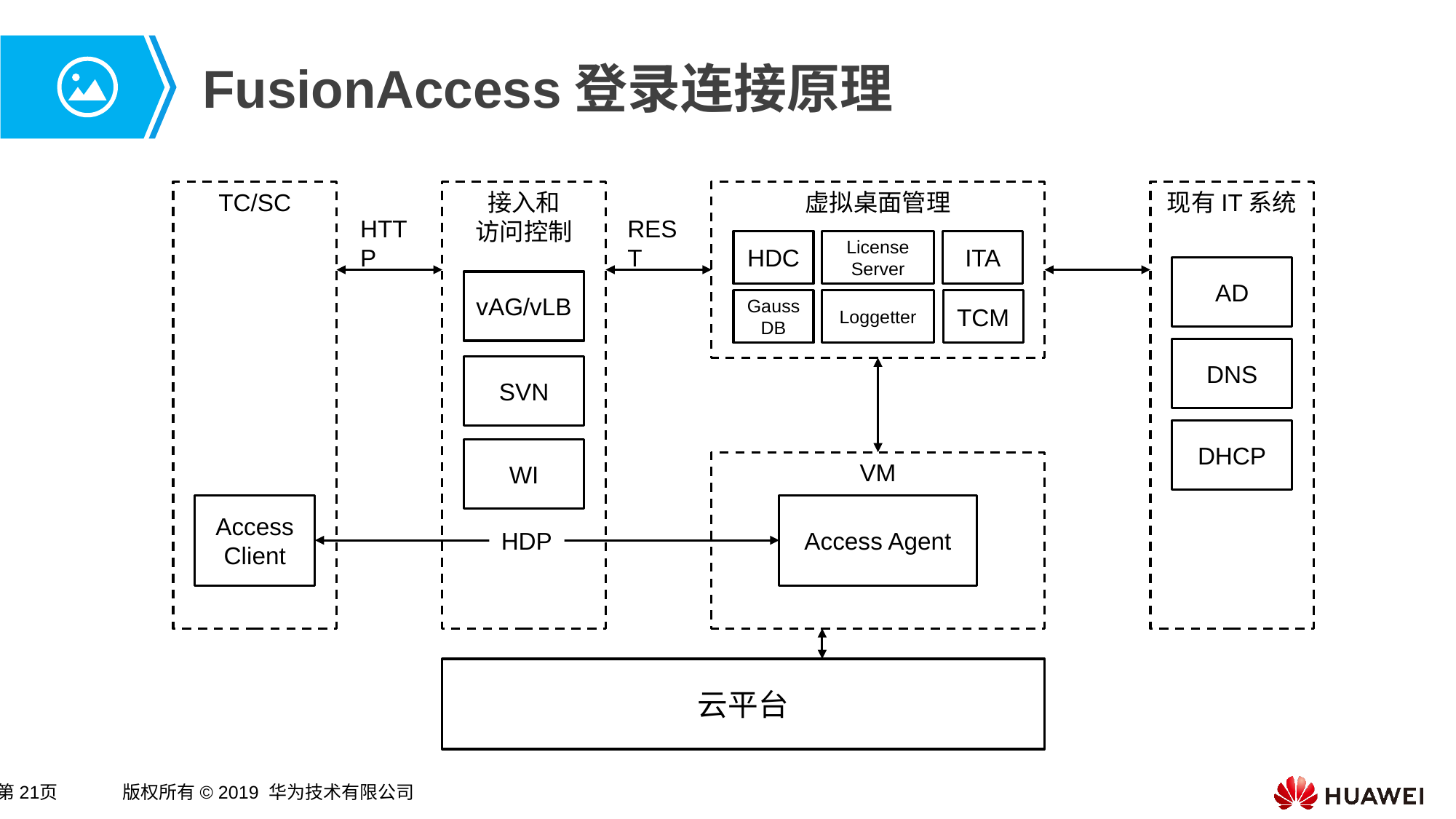

# FusionAccess登录连接原理
TC/SC
接入和
访问控制
虚拟桌面管理
现有IT系统
HTTP
REST
HDC
License
Server
ITA
AD
vAG/vLB
Gauss
DB
Loggetter
TCM
DNS
SVN
DHCP
WI
VM
Access Client
Access Agent
HDP
云平台